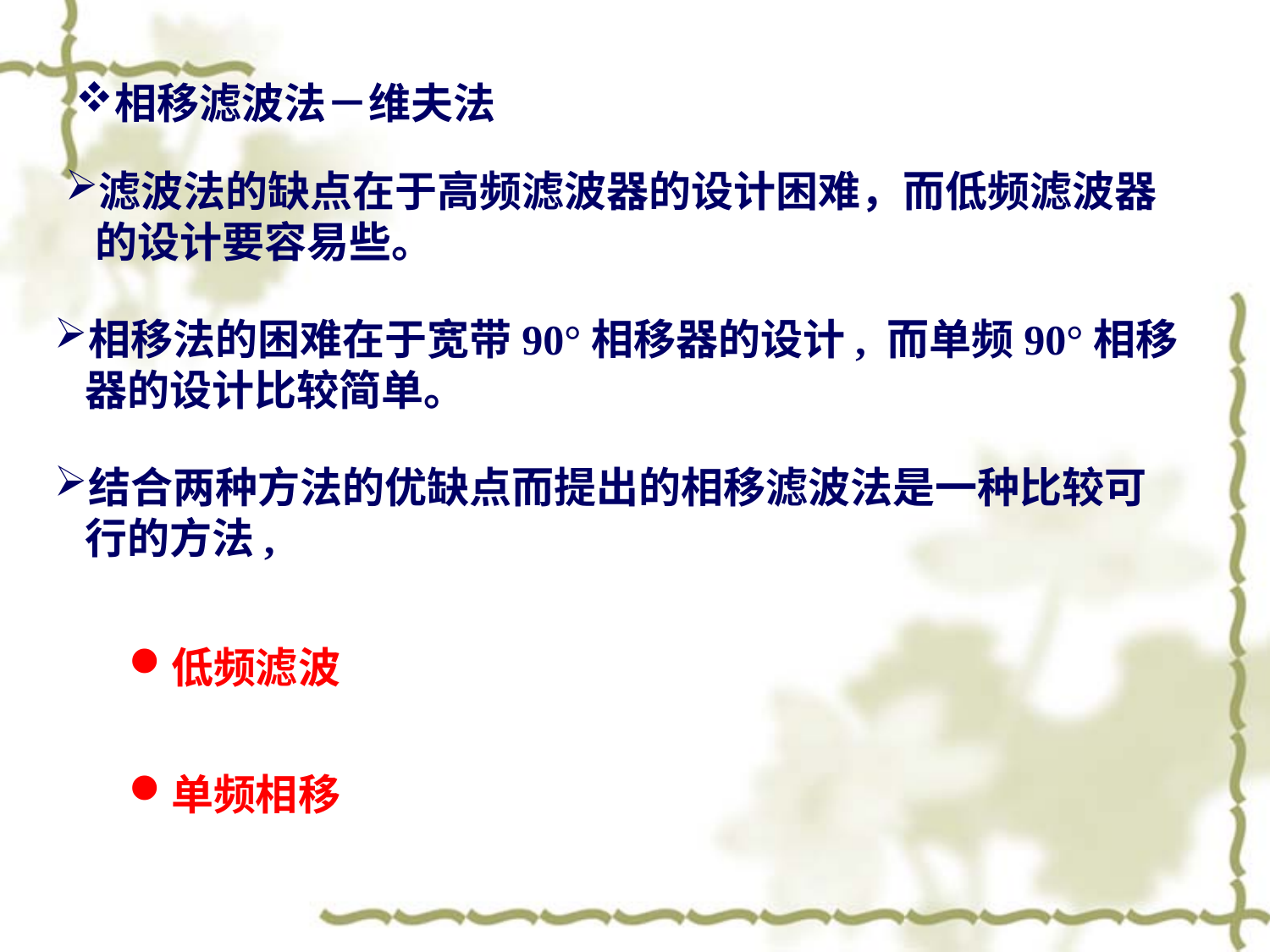

相移滤波法－维夫法
滤波法的缺点在于高频滤波器的设计困难，而低频滤波器的设计要容易些。
相移法的困难在于宽带90°相移器的设计, 而单频90°相移器的设计比较简单。
结合两种方法的优缺点而提出的相移滤波法是一种比较可行的方法,
低频滤波
单频相移